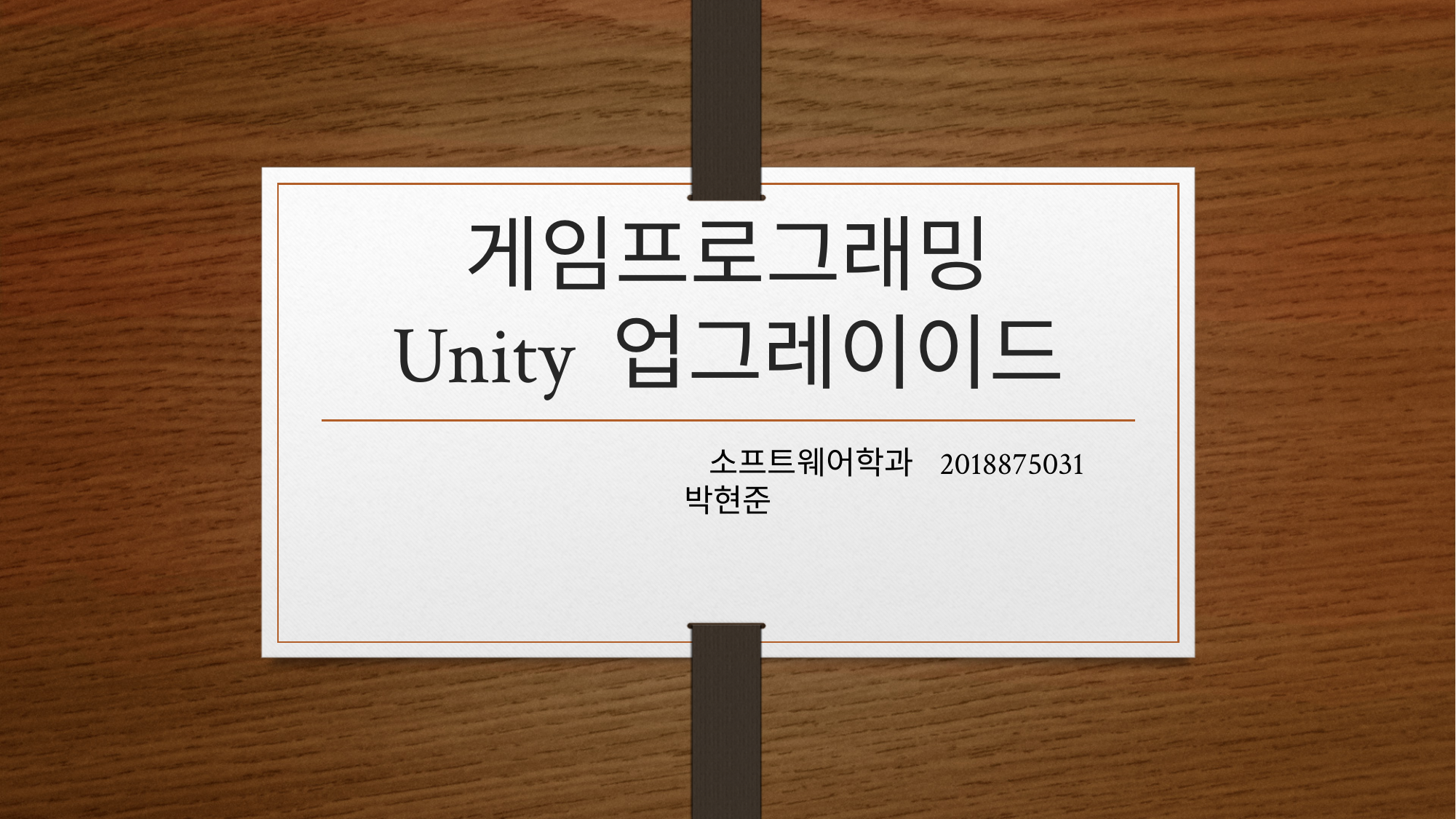

# 게임프로그래밍 Unity 업그레이이드
                                     소프트웨어학과  2018875031 박현준